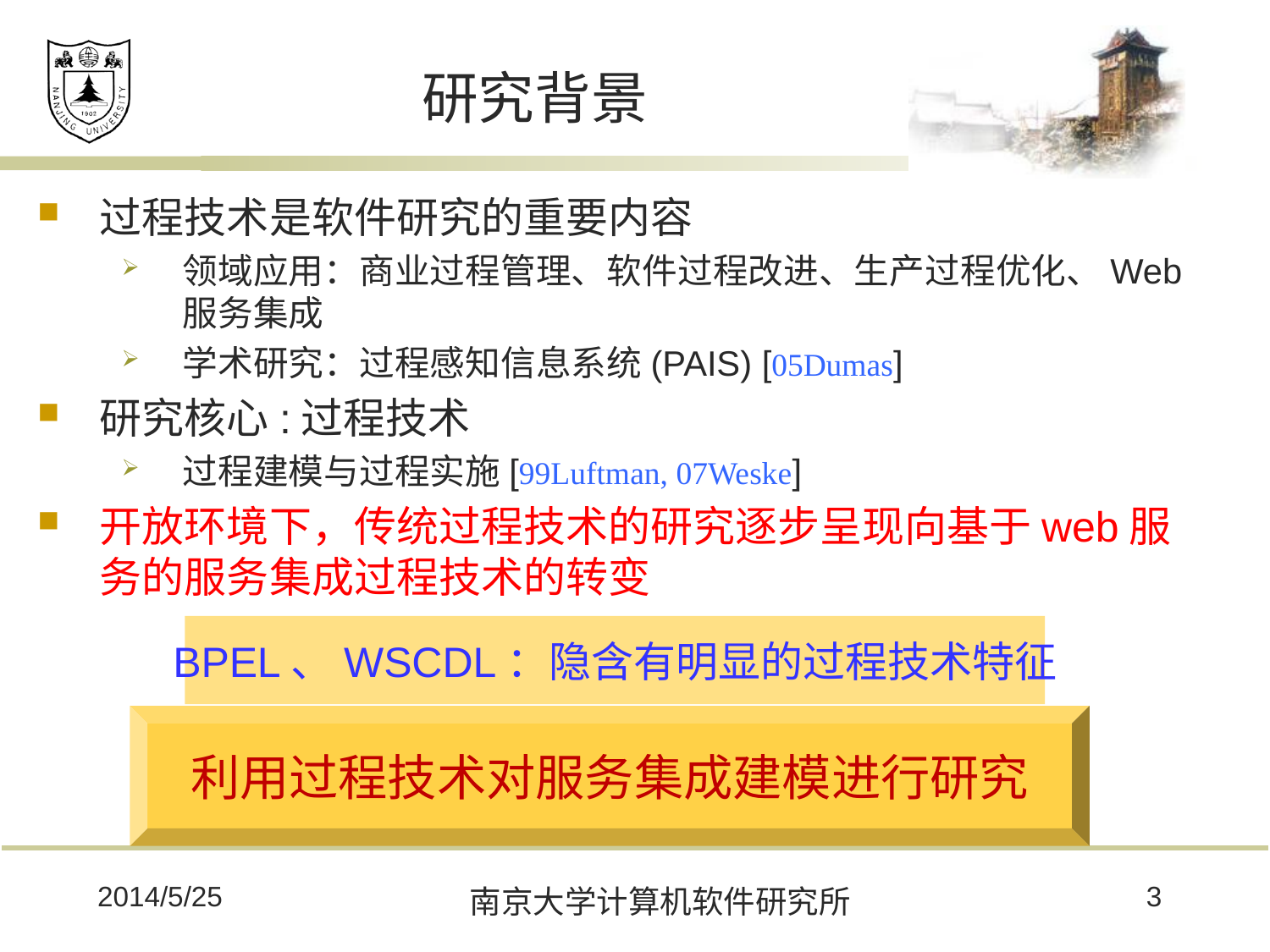

# 研究背景
过程技术是软件研究的重要内容
领域应用：商业过程管理、软件过程改进、生产过程优化、Web服务集成
学术研究：过程感知信息系统(PAIS) [05Dumas]
研究核心:过程技术
过程建模与过程实施[99Luftman, 07Weske]
开放环境下，传统过程技术的研究逐步呈现向基于web服务的服务集成过程技术的转变

BPEL、WSCDL：隐含有明显的过程技术特征
利用过程技术对服务集成建模进行研究
2014/5/25
3
南京大学计算机软件研究所